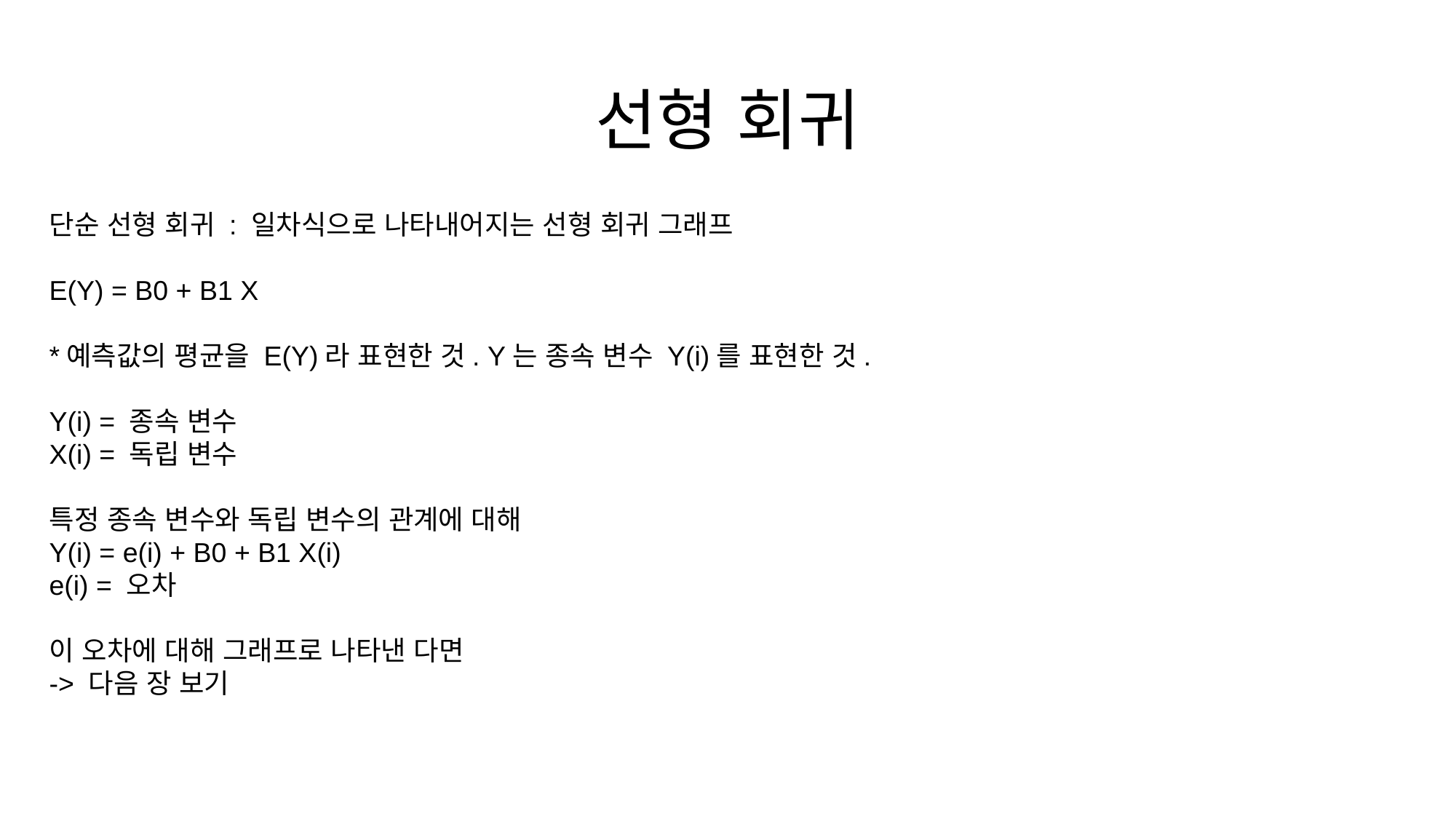

# 선형 회귀
단순 선형 회귀 : 일차식으로 나타내어지는 선형 회귀 그래프

E(Y) = B0 + B1 X

*예측값의 평균을 E(Y)라 표현한 것. Y는 종속 변수 Y(i)를 표현한 것.

Y(i) = 종속 변수
X(i) = 독립 변수

특정 종속 변수와 독립 변수의 관계에 대해
Y(i) = e(i) + B0 + B1 X(i)
e(i) = 오차

이 오차에 대해 그래프로 나타낸 다면
-> 다음 장 보기